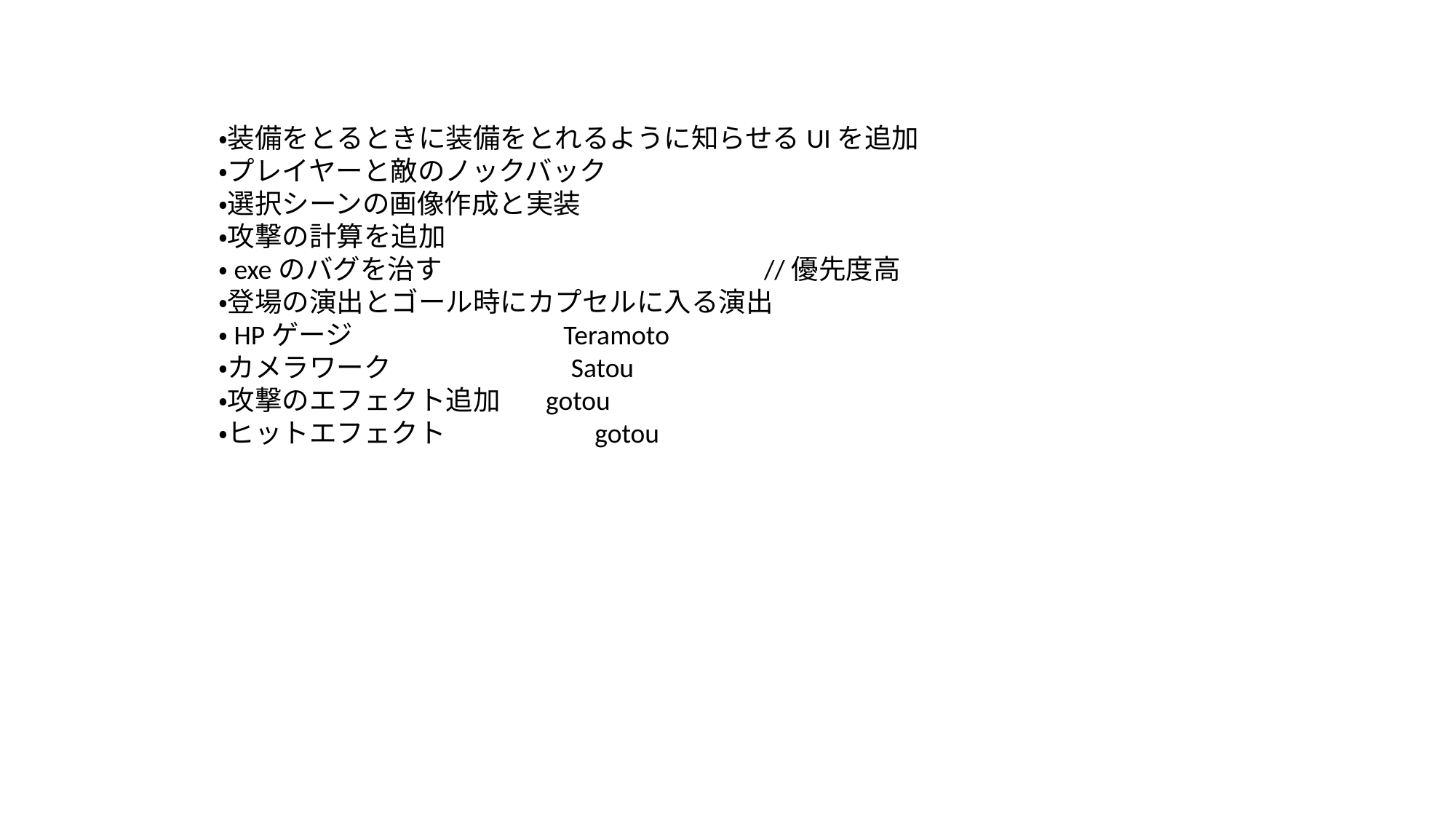

・装備をとるときに装備をとれるように知らせるUIを追加
・プレイヤーと敵のノックバック
・選択シーンの画像作成と実装
・攻撃の計算を追加
・exeのバグを治す			//優先度高
・登場の演出とゴール時にカプセルに入る演出
・HPゲージ                                 Teramoto
・カメラワーク                            Satou
・攻撃のエフェクト追加  	gotou
・ヒットエフェクト                       gotou